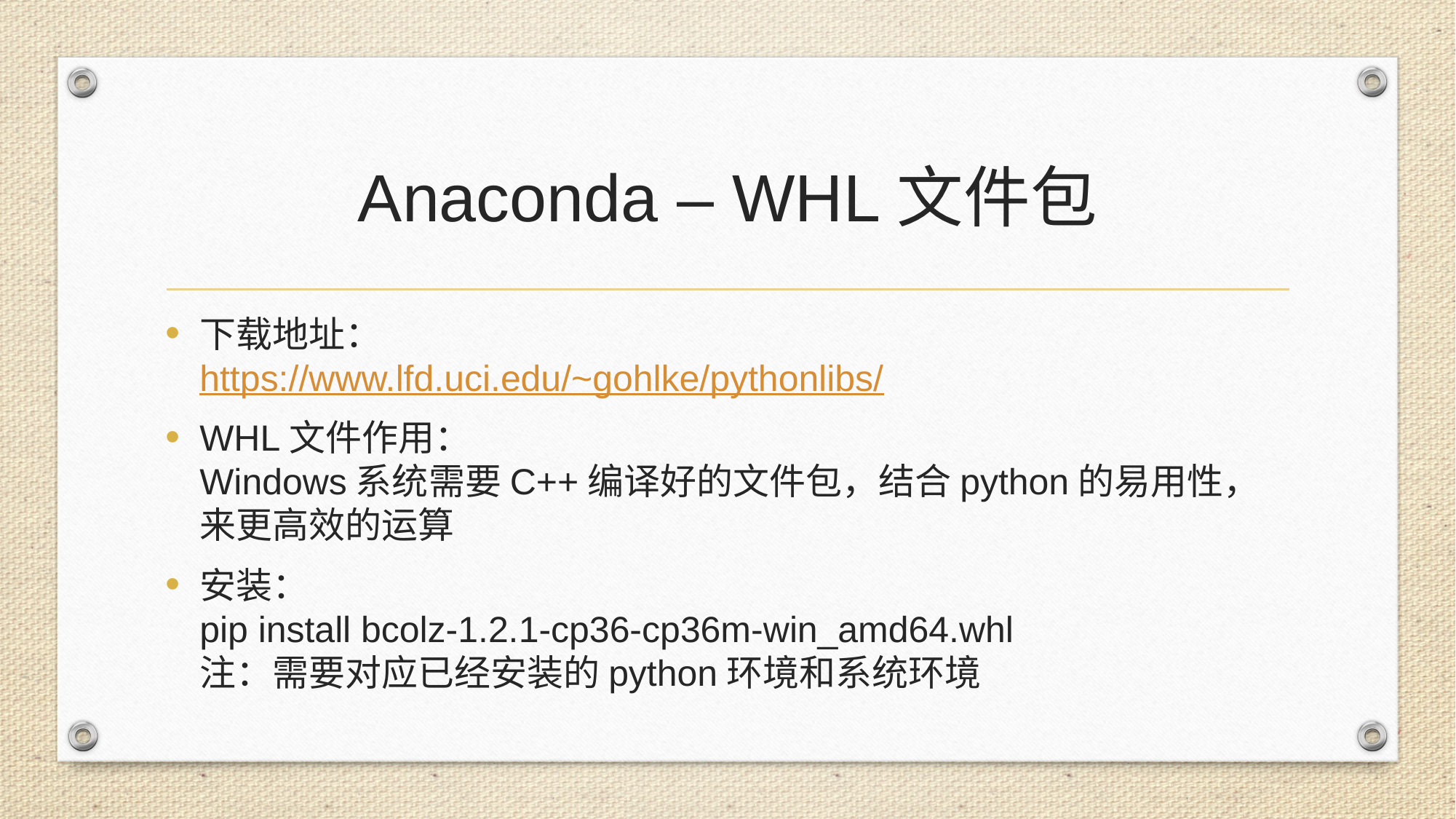

# Anaconda – WHL文件包
下载地址：
https://www.lfd.uci.edu/~gohlke/pythonlibs/
WHL文件作用：
Windows系统需要C++编译好的文件包，结合python的易用性，来更高效的运算
安装：
pip install bcolz‑1.2.1‑cp36‑cp36m‑win_amd64.whl
注：需要对应已经安装的python环境和系统环境